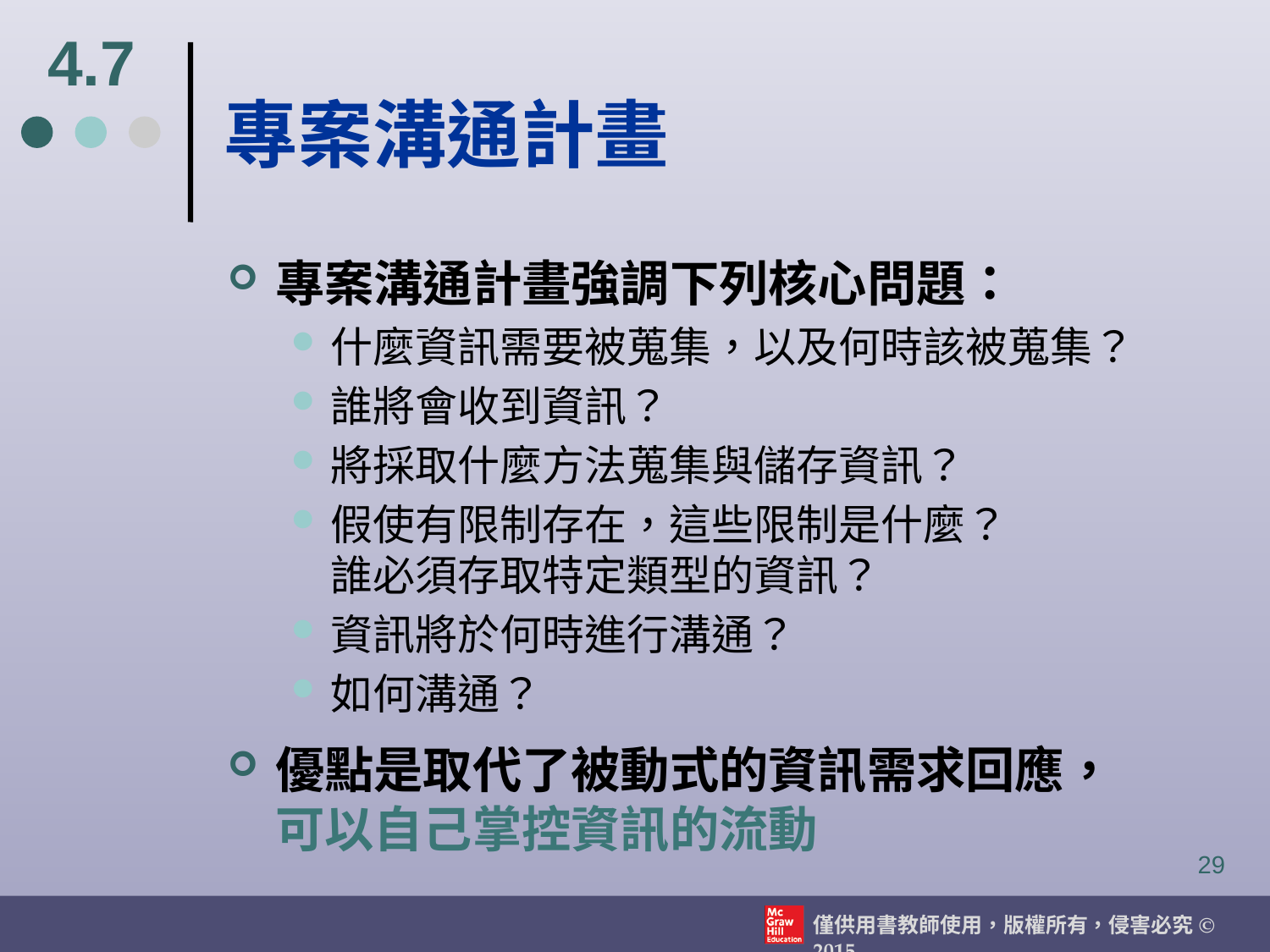

4.7
# 專案溝通計畫
專案溝通計畫強調下列核心問題：
什麼資訊需要被蒐集，以及何時該被蒐集？
誰將會收到資訊？
將採取什麼方法蒐集與儲存資訊？
假使有限制存在，這些限制是什麼？
誰必須存取特定類型的資訊？
資訊將於何時進行溝通？
如何溝通？
優點是取代了被動式的資訊需求回應，
可以自己掌控資訊的流動
29